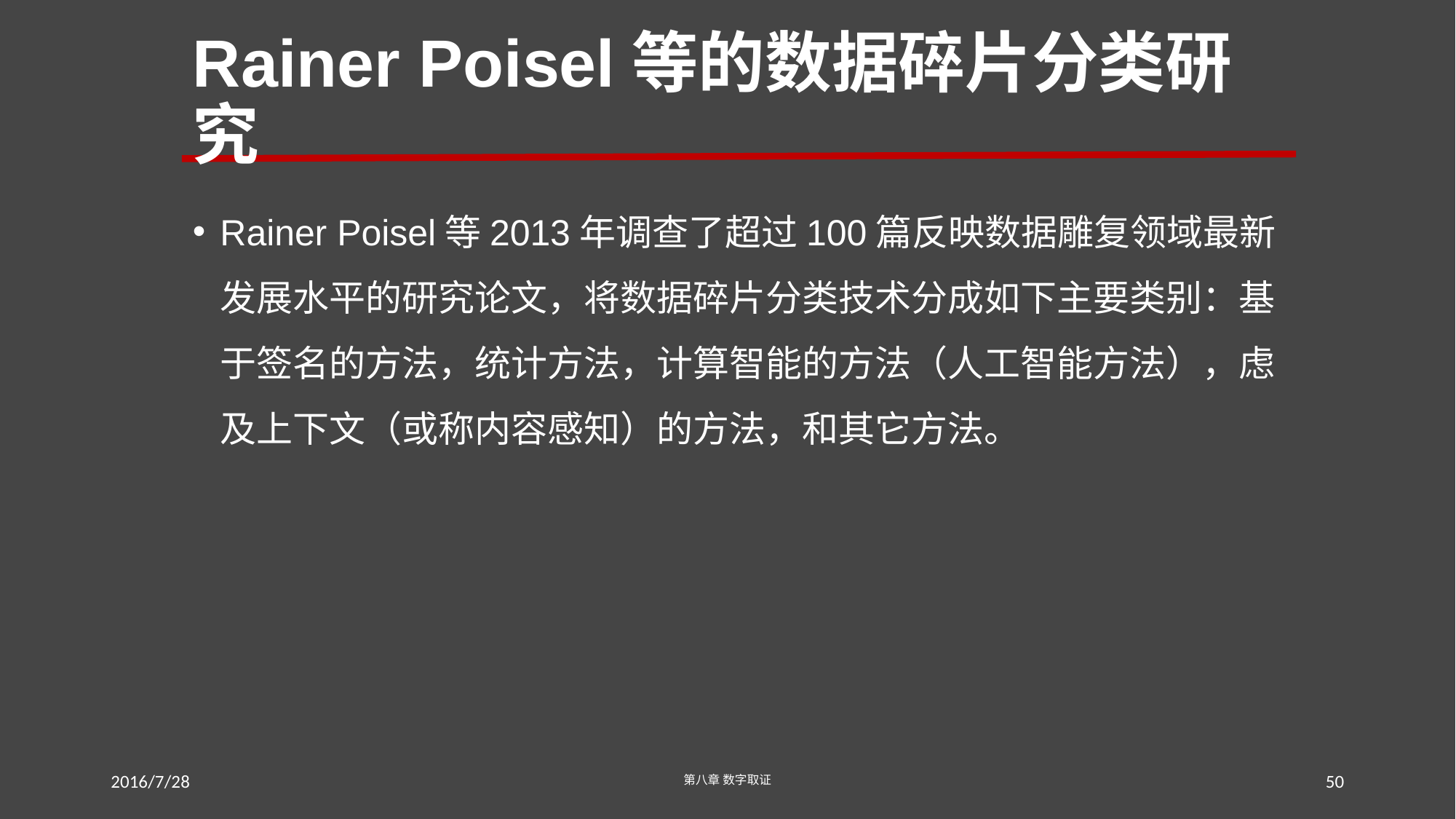

# Rainer Poisel等的数据碎片分类研究
Rainer Poisel等2013年调查了超过100篇反映数据雕复领域最新发展水平的研究论文，将数据碎片分类技术分成如下主要类别：基于签名的方法，统计方法，计算智能的方法（人工智能方法），虑及上下文（或称内容感知）的方法，和其它方法。

2016/7/28
第八章 数字取证
50